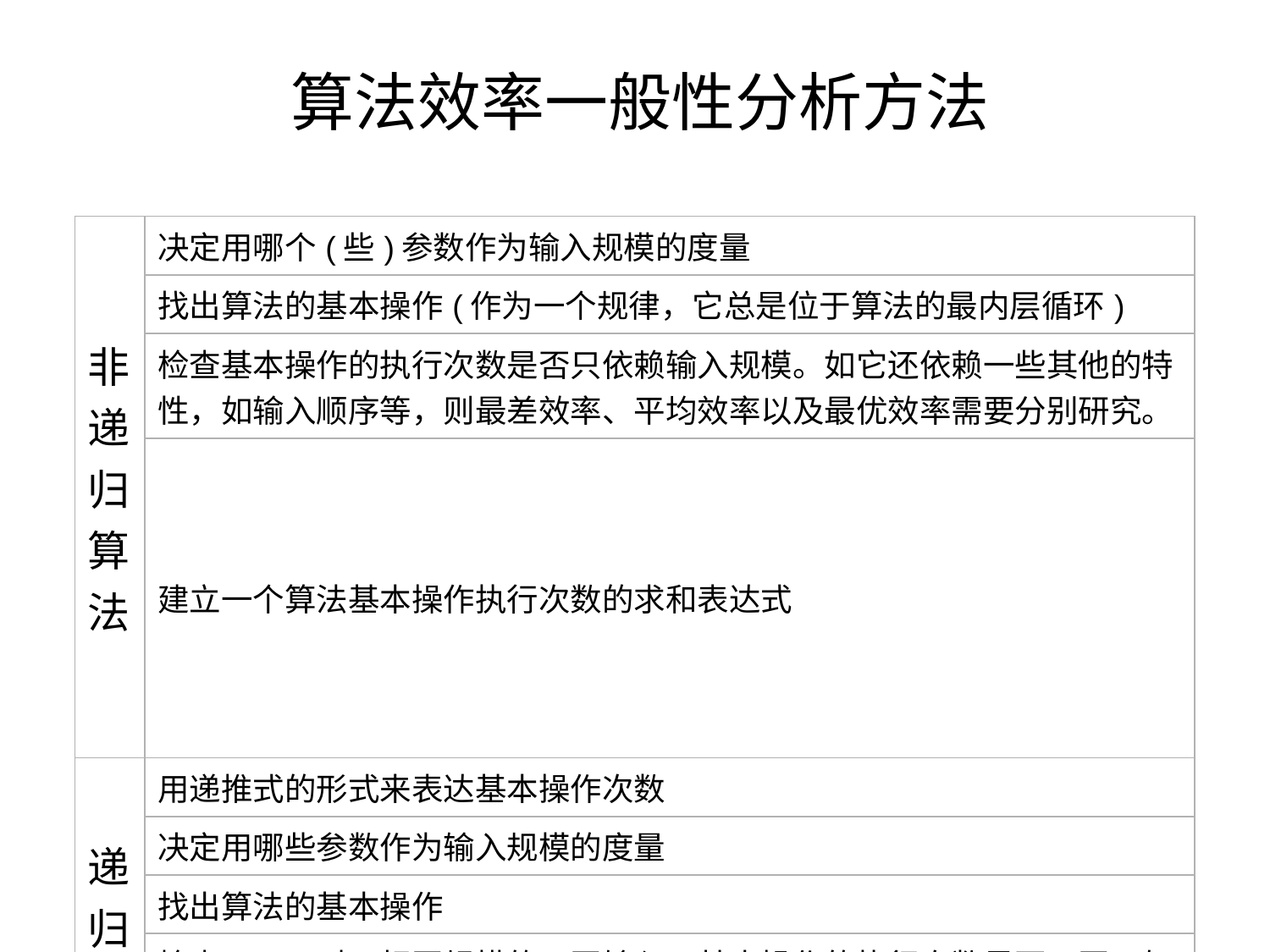

# 算法效率一般性分析方法
| 非递归算法 | 决定用哪个(些)参数作为输入规模的度量 |
| --- | --- |
|  | 找出算法的基本操作(作为一个规律，它总是位于算法的最内层循环) |
|  | 检查基本操作的执行次数是否只依赖输入规模。如它还依赖一些其他的特性，如输入顺序等，则最差效率、平均效率以及最优效率需要分别研究。 |
|  | 建立一个算法基本操作执行次数的求和表达式 |
| 递归算法 | 用递推式的形式来表达基本操作次数 |
|  | 决定用哪些参数作为输入规模的度量 |
|  | 找出算法的基本操作 |
|  | 检查一下，对于相同规模的不同输入，基本操作的执行次数是否不同。如果不同，则必须对最差效率、平均效率以及最优效率作单独研究 |
|  | 对于算法基本操作的执行次数，建立一个递推关系以及相应的初始条件 |
|  | 解这个递推式，或者至少确定它的解的增长次数 |
90